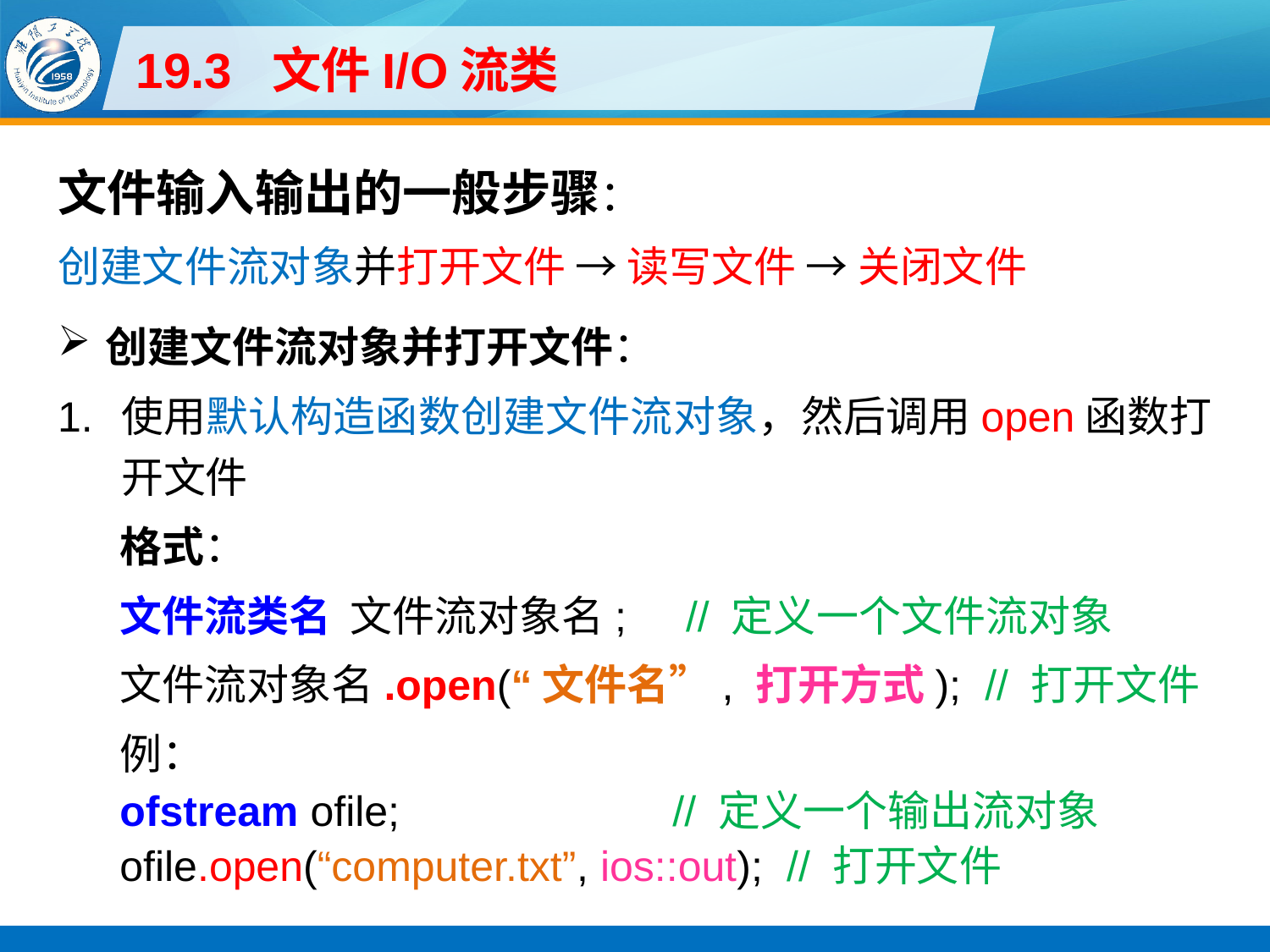

# 19.3  文件I/O流类
文件输入输出的一般步骤：
创建文件流对象并打开文件 → 读写文件 → 关闭文件
创建文件流对象并打开文件：
使用默认构造函数创建文件流对象，然后调用open函数打开文件
格式：
文件流类名  文件流对象名;     // 定义一个文件流对象
文件流对象名.open(“文件名”, 打开方式);  // 打开文件
例：
ofstream ofile;                       // 定义一个输出流对象
ofile.open(“computer.txt”, ios::out);  // 打开文件